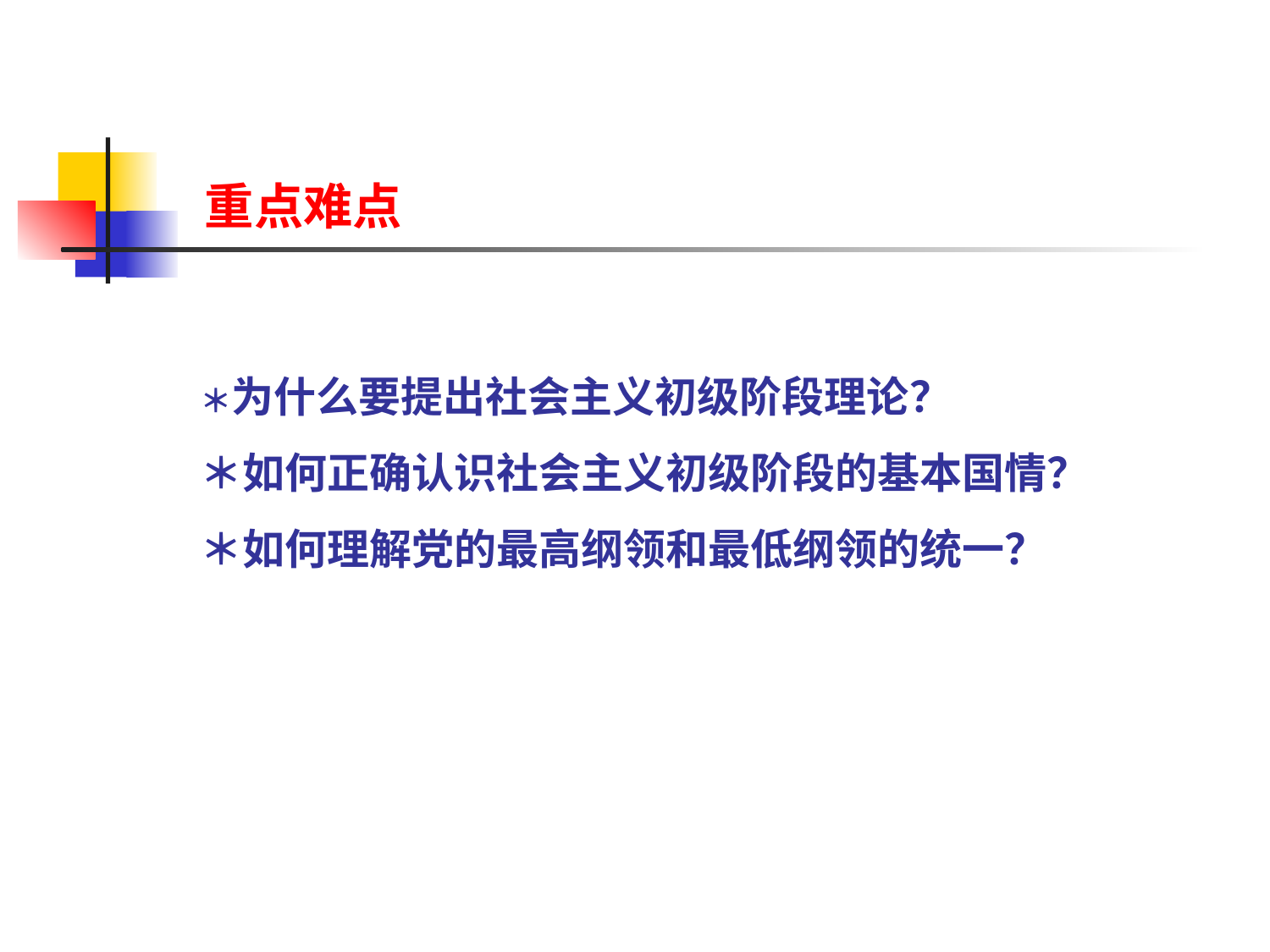

重点难点
＊为什么要提出社会主义初级阶段理论？
＊如何正确认识社会主义初级阶段的基本国情？
＊如何理解党的最高纲领和最低纲领的统一？